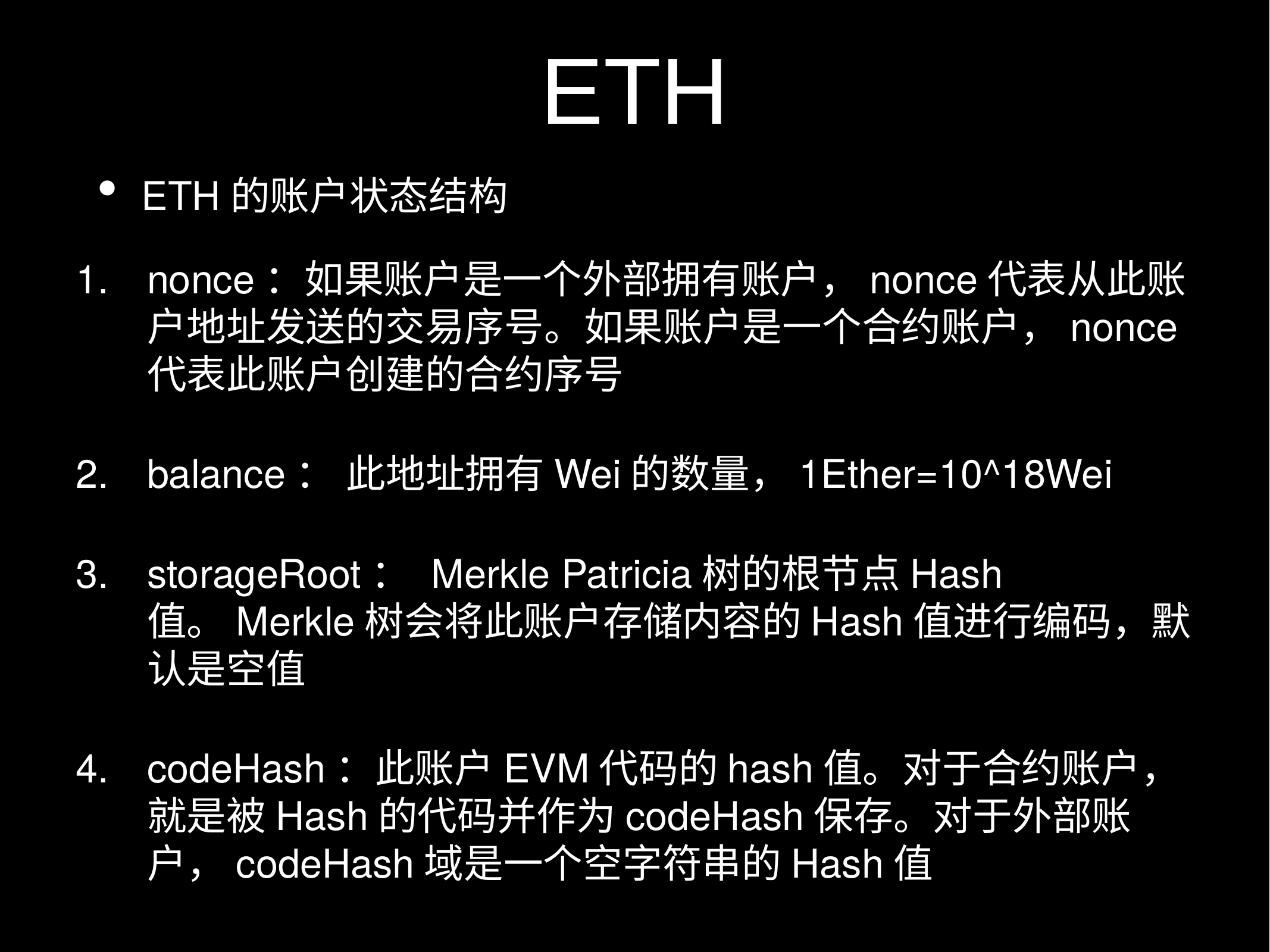

# ETH
ETH的账户状态结构
nonce：如果账户是一个外部拥有账户，nonce代表从此账户地址发送的交易序号。如果账户是一个合约账户，nonce代表此账户创建的合约序号
balance： 此地址拥有Wei的数量，1Ether=10^18Wei
storageRoot： Merkle Patricia树的根节点Hash值。Merkle树会将此账户存储内容的Hash值进行编码，默认是空值
codeHash：此账户EVM代码的hash值。对于合约账户，就是被Hash的代码并作为codeHash保存。对于外部账户，codeHash域是一个空字符串的Hash值